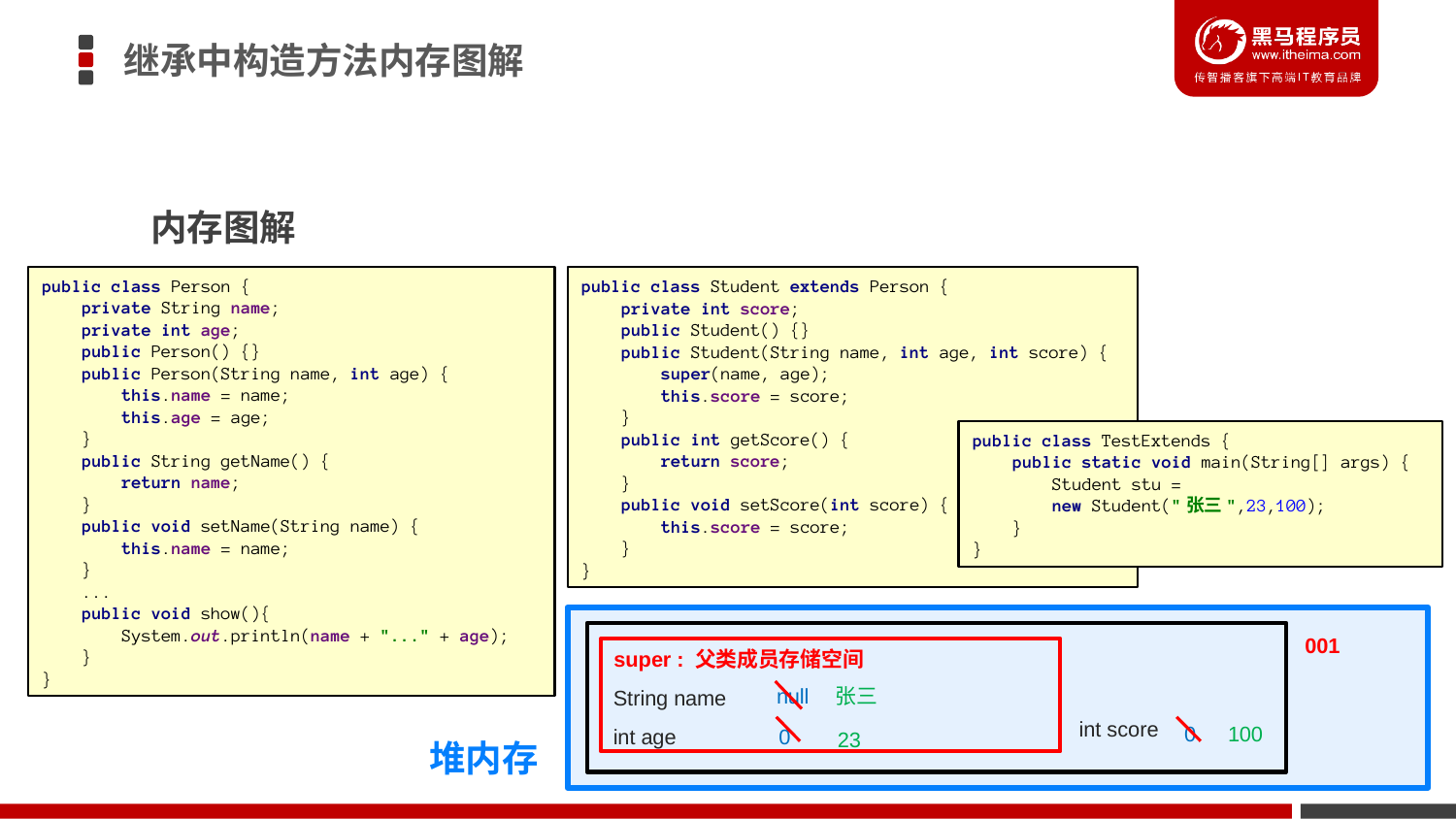

继承中构造方法内存图解
内存图解
public class Person {
    private String name;
    private int age;
    public Person() {}
    public Person(String name, int age) {
        this.name = name;
        this.age = age;
    }
    public String getName() {
        return name;
    }
    public void setName(String name) {
        this.name = name;
    }
    ...
    public void show(){
        System.out.println(name + "..." + age);
    }
}
public class Student extends Person {
    private int score;
    public Student() {}
    public Student(String name, int age, int score) {
        super(name, age);
        this.score = score;
    }
    public int getScore() {
        return score;
    }
    public void setScore(int score) {
        this.score = score;
    }
}
public class TestExtends {
    public static void main(String[] args) {
        Student stu =
        new Student("张三",23,100);
    }
}

001
super : 父类成员存储空间

null
张三
String name
int age
0
100
0
23
int score

堆内存